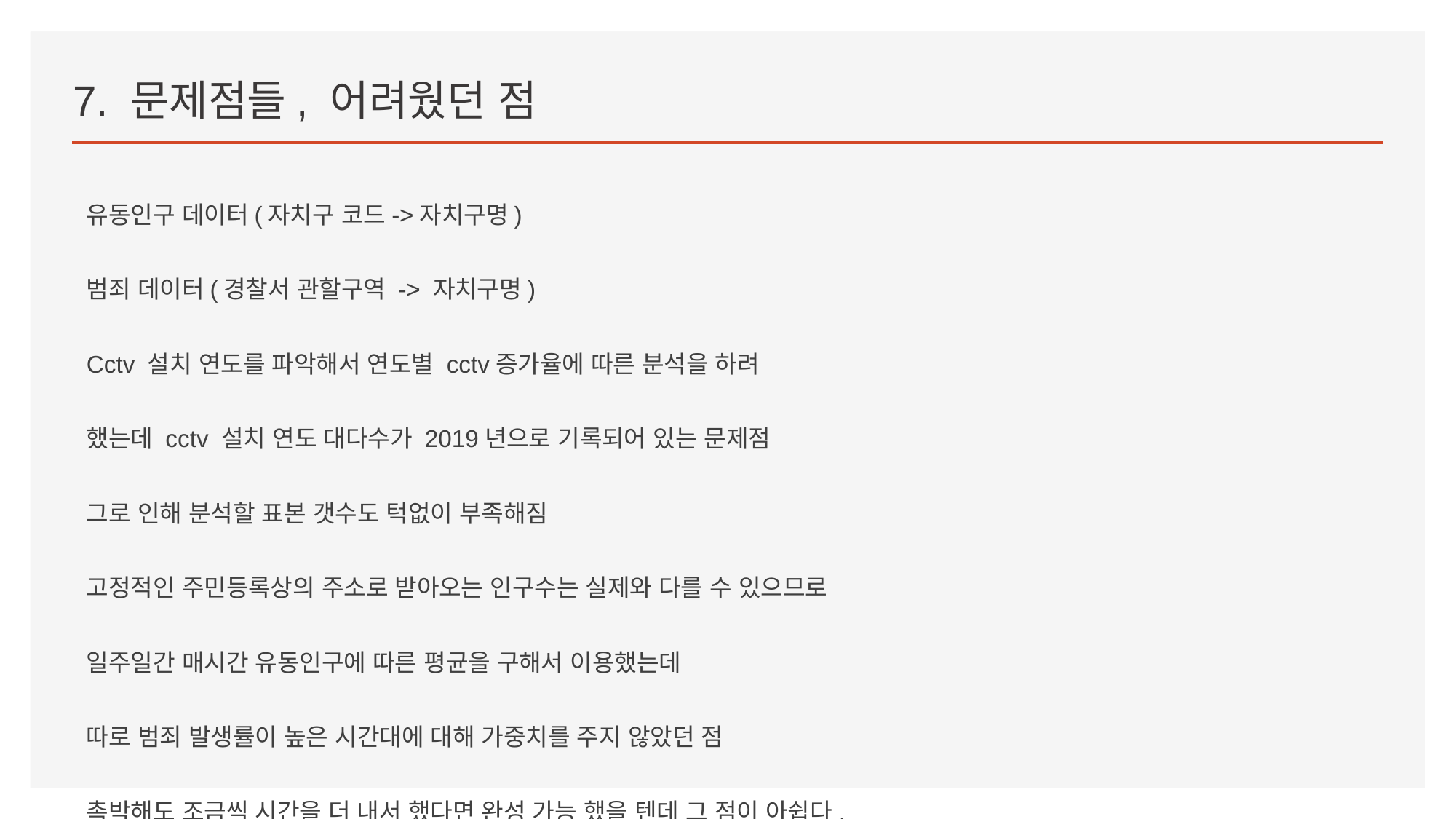

# 7. 문제점들, 어려웠던 점
유동인구 데이터(자치구 코드->자치구명)
범죄 데이터(경찰서 관할구역 -> 자치구명)
Cctv 설치 연도를 파악해서 연도별 cctv증가율에 따른 분석을 하려
했는데 cctv 설치 연도 대다수가 2019년으로 기록되어 있는 문제점
그로 인해 분석할 표본 갯수도 턱없이 부족해짐
고정적인 주민등록상의 주소로 받아오는 인구수는 실제와 다를 수 있으므로
일주일간 매시간 유동인구에 따른 평균을 구해서 이용했는데
따로 범죄 발생률이 높은 시간대에 대해 가중치를 주지 않았던 점
촉박해도 조금씩 시간을 더 내서 했다면 완성 가능 했을 텐데 그 점이 아쉽다.